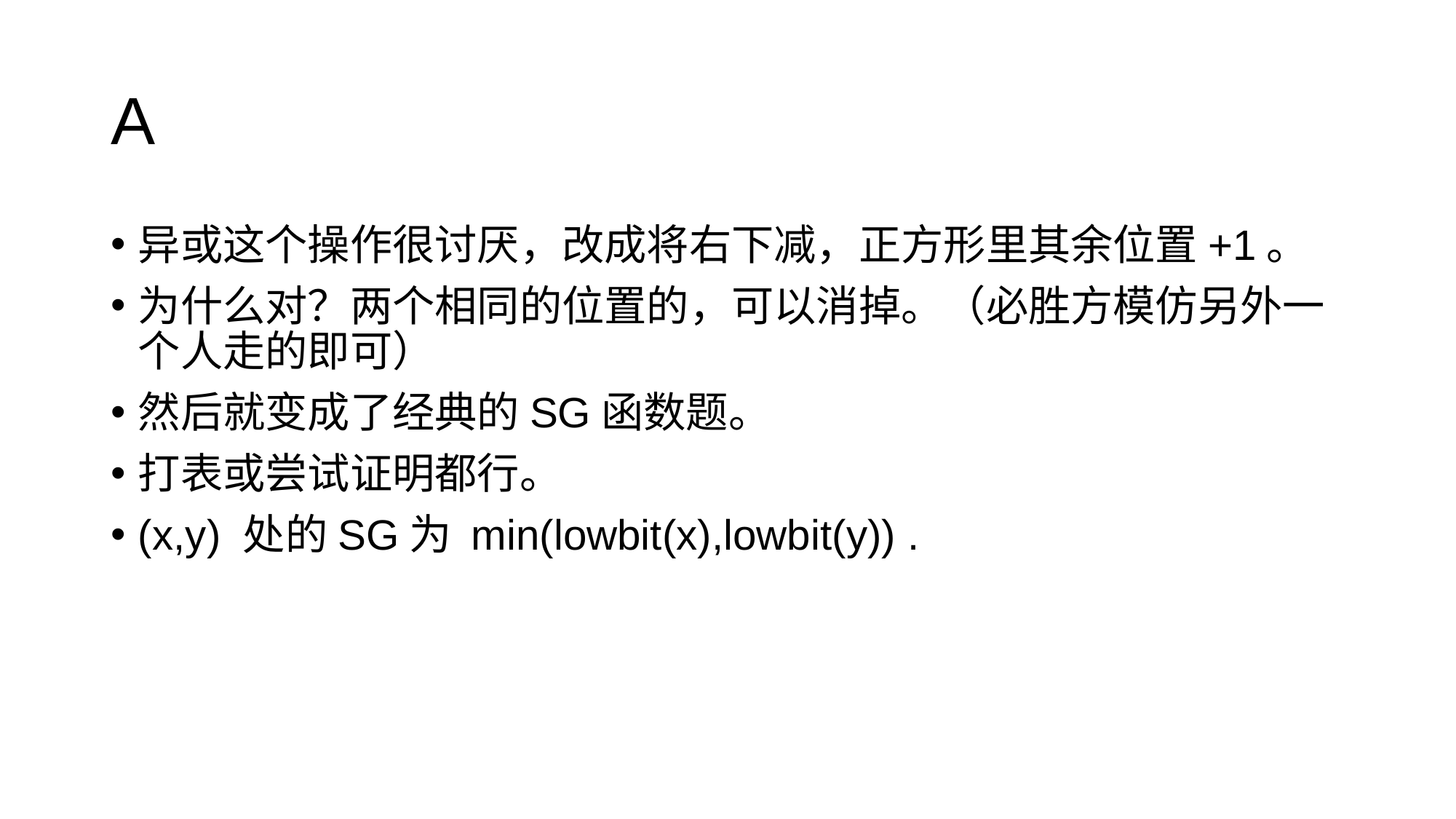

# A
异或这个操作很讨厌，改成将右下减，正方形里其余位置+1。
为什么对？两个相同的位置的，可以消掉。（必胜方模仿另外一个人走的即可）
然后就变成了经典的SG函数题。
打表或尝试证明都行。
(x,y) 处的SG为 min(lowbit(x),lowbit(y)) .